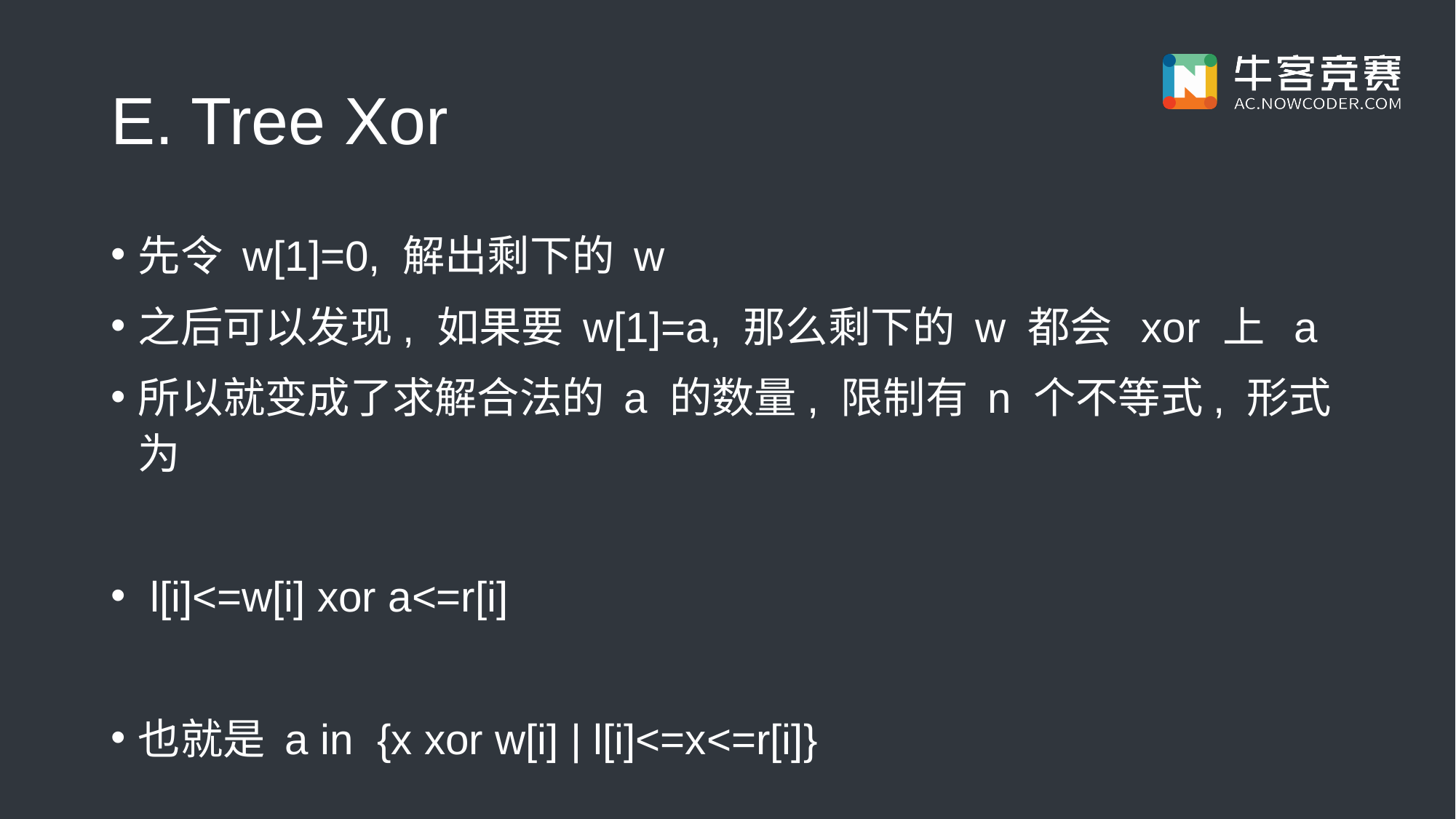

# E. Tree Xor
先令 w[1]=0, 解出剩下的 w
之后可以发现, 如果要 w[1]=a, 那么剩下的 w 都会  xor 上  a
所以就变成了求解合法的 a 的数量, 限制有 n 个不等式, 形式为

 l[i]<=w[i] xor a<=r[i]

也就是 a in  {x xor w[i] | l[i]<=x<=r[i]}